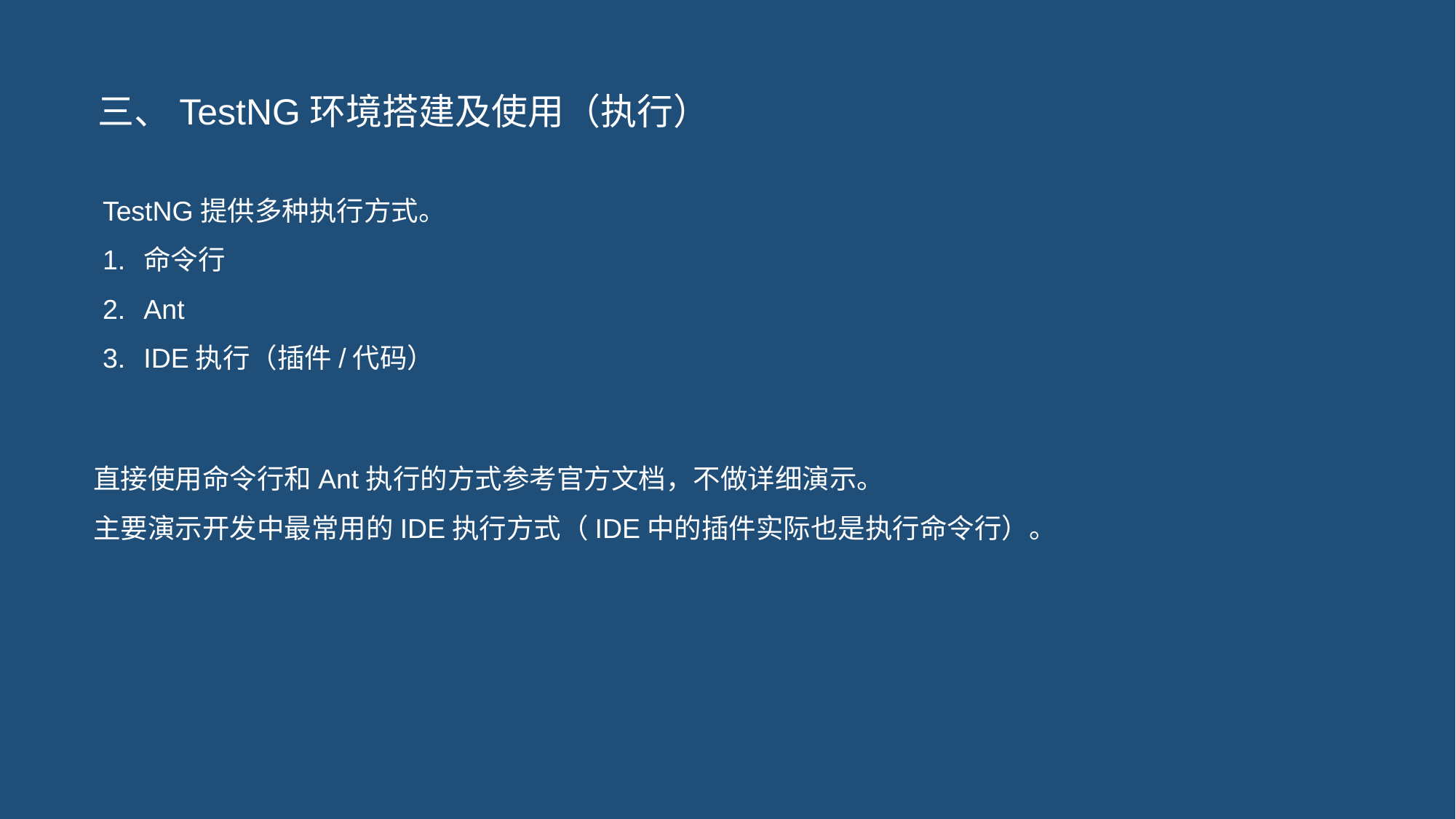

三、TestNG环境搭建及使用（执行）
TestNG提供多种执行方式。
命令行
Ant
IDE执行（插件/代码）
直接使用命令行和Ant执行的方式参考官方文档，不做详细演示。
主要演示开发中最常用的IDE执行方式（IDE中的插件实际也是执行命令行）。